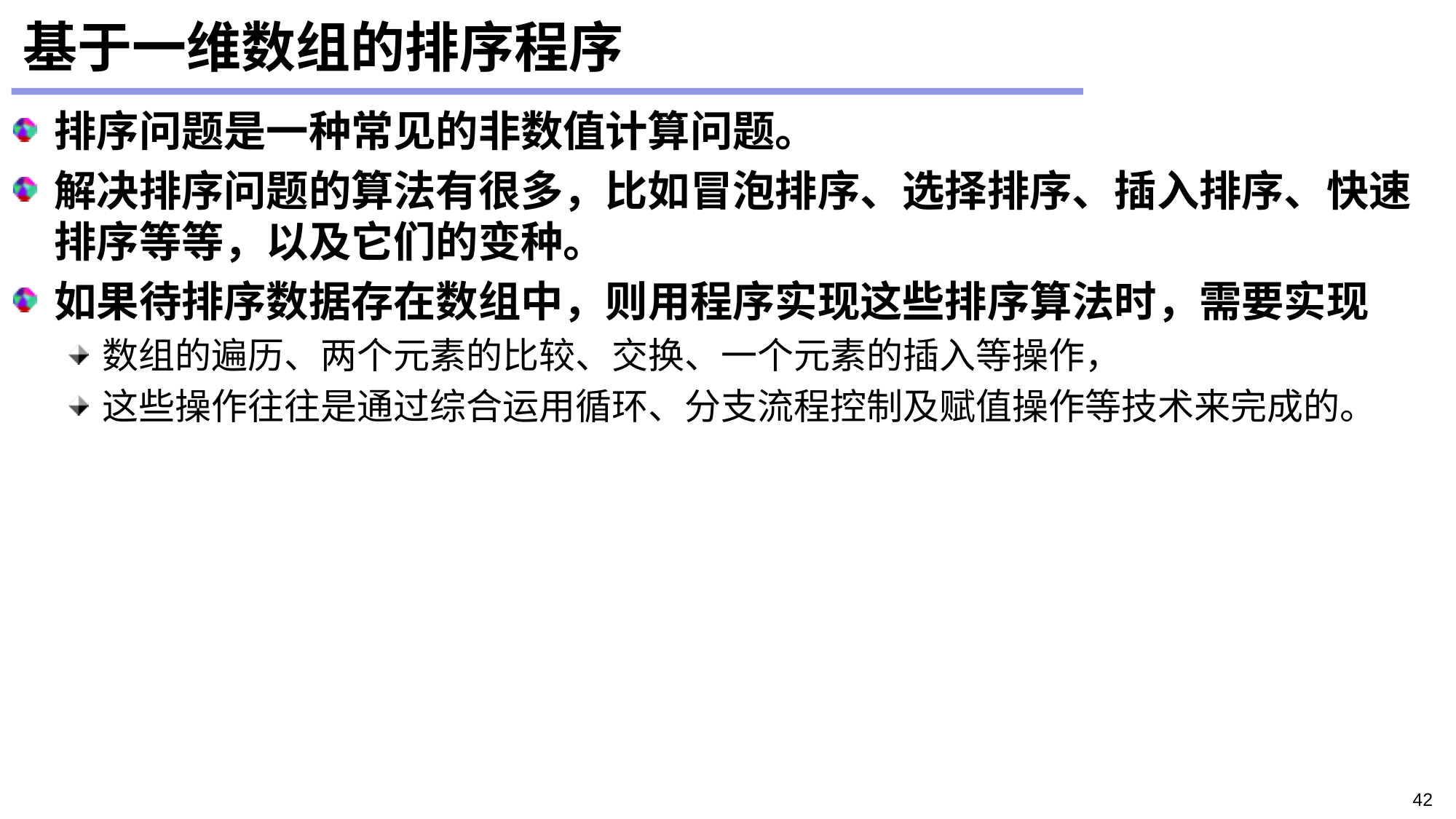

# 基于一维数组的排序程序
排序问题是一种常见的非数值计算问题。
解决排序问题的算法有很多，比如冒泡排序、选择排序、插入排序、快速排序等等，以及它们的变种。
如果待排序数据存在数组中，则用程序实现这些排序算法时，需要实现
数组的遍历、两个元素的比较、交换、一个元素的插入等操作，
这些操作往往是通过综合运用循环、分支流程控制及赋值操作等技术来完成的。

42